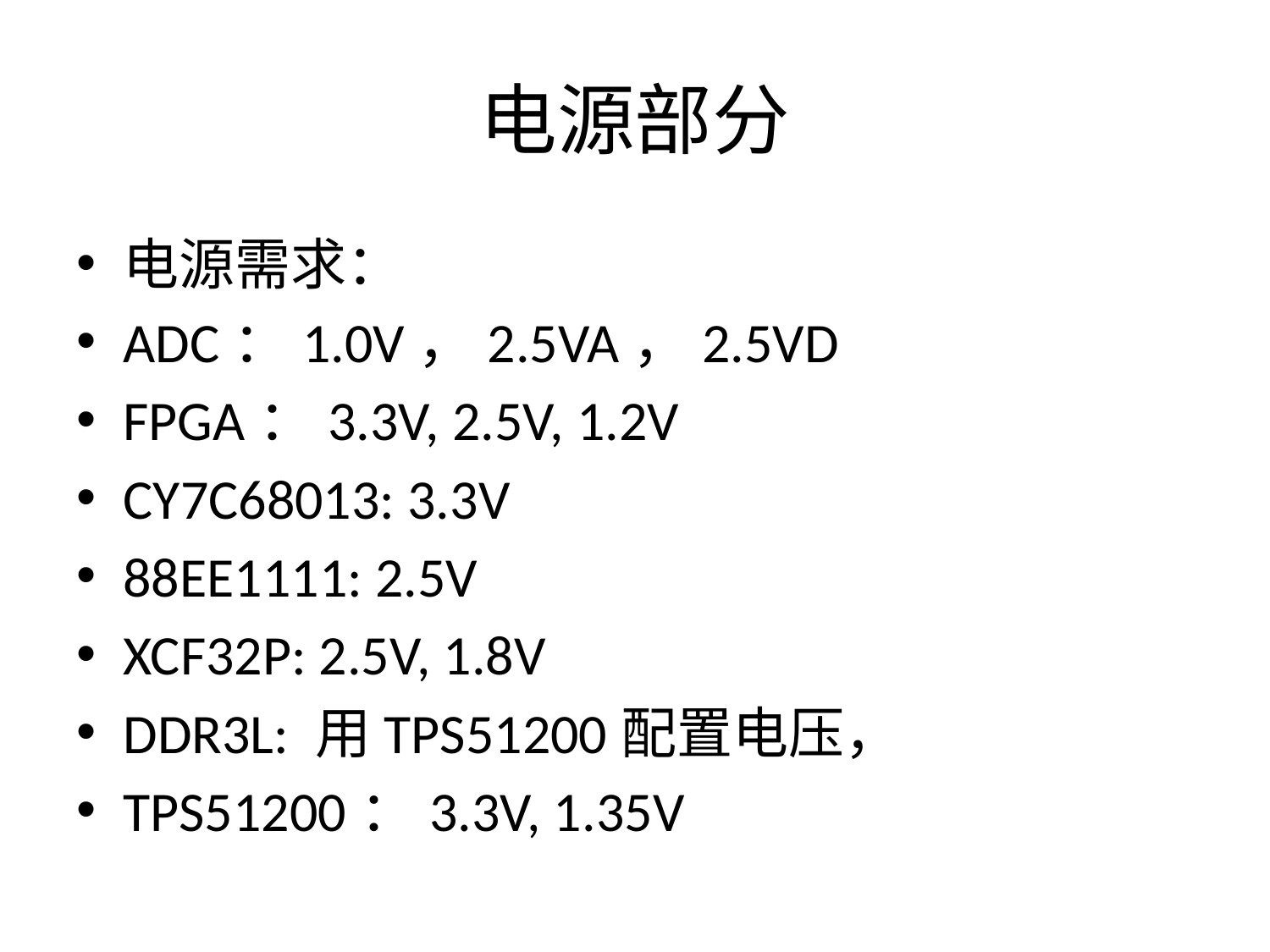

# 电源部分
电源需求：
ADC：1.0V，2.5VA，2.5VD
FPGA：3.3V, 2.5V, 1.2V
CY7C68013: 3.3V
88EE1111: 2.5V
XCF32P: 2.5V, 1.8V
DDR3L: 用TPS51200配置电压，
TPS51200：3.3V, 1.35V